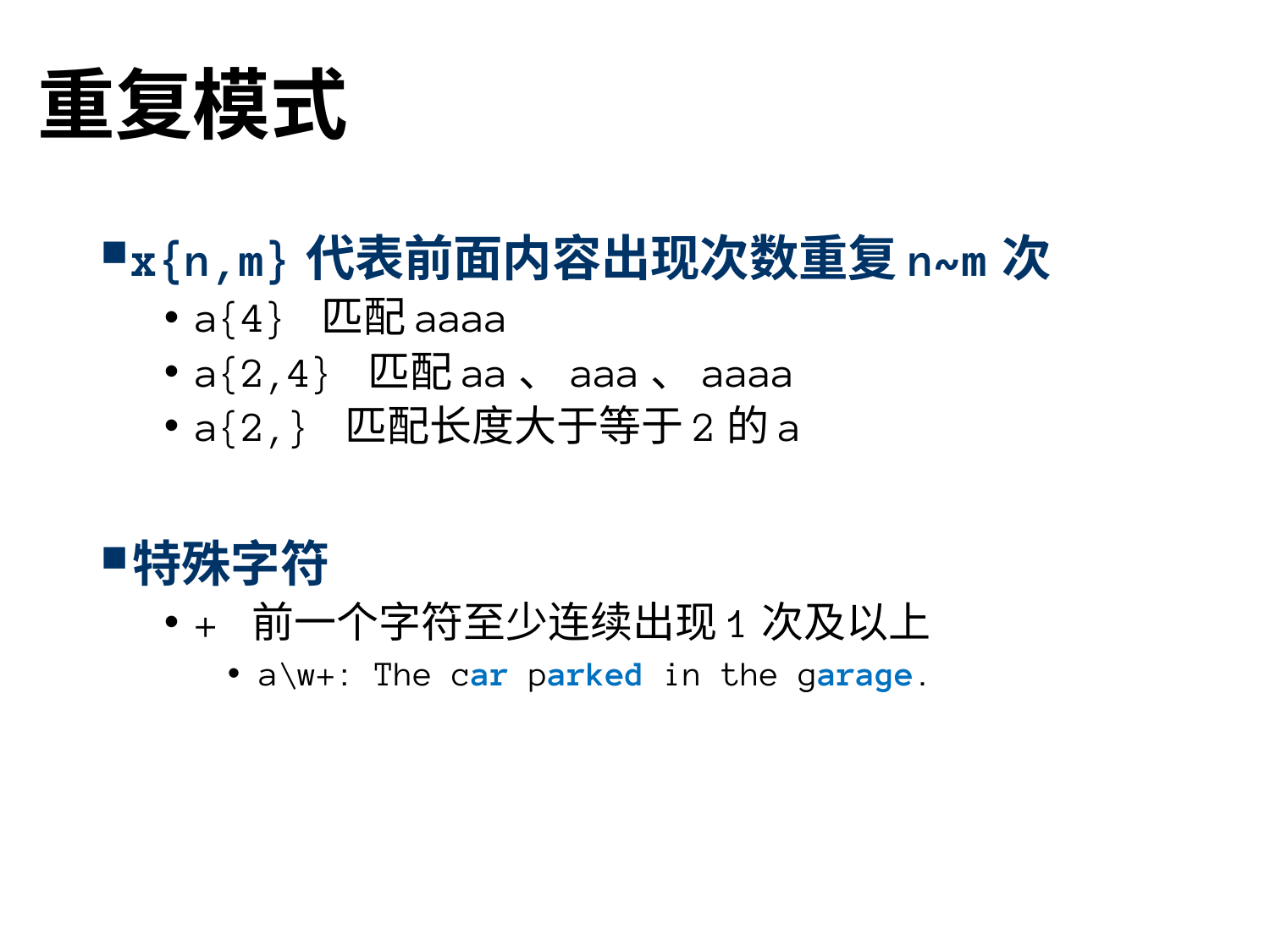

# 重复模式
x{n,m}代表前面内容出现次数重复n~m次
a{4} 匹配aaaa
a{2,4} 匹配aa、aaa、aaaa
a{2,} 匹配长度大于等于2的a

特殊字符
+ 前一个字符至少连续出现1次及以上
a\w+: The car parked in the garage.
43